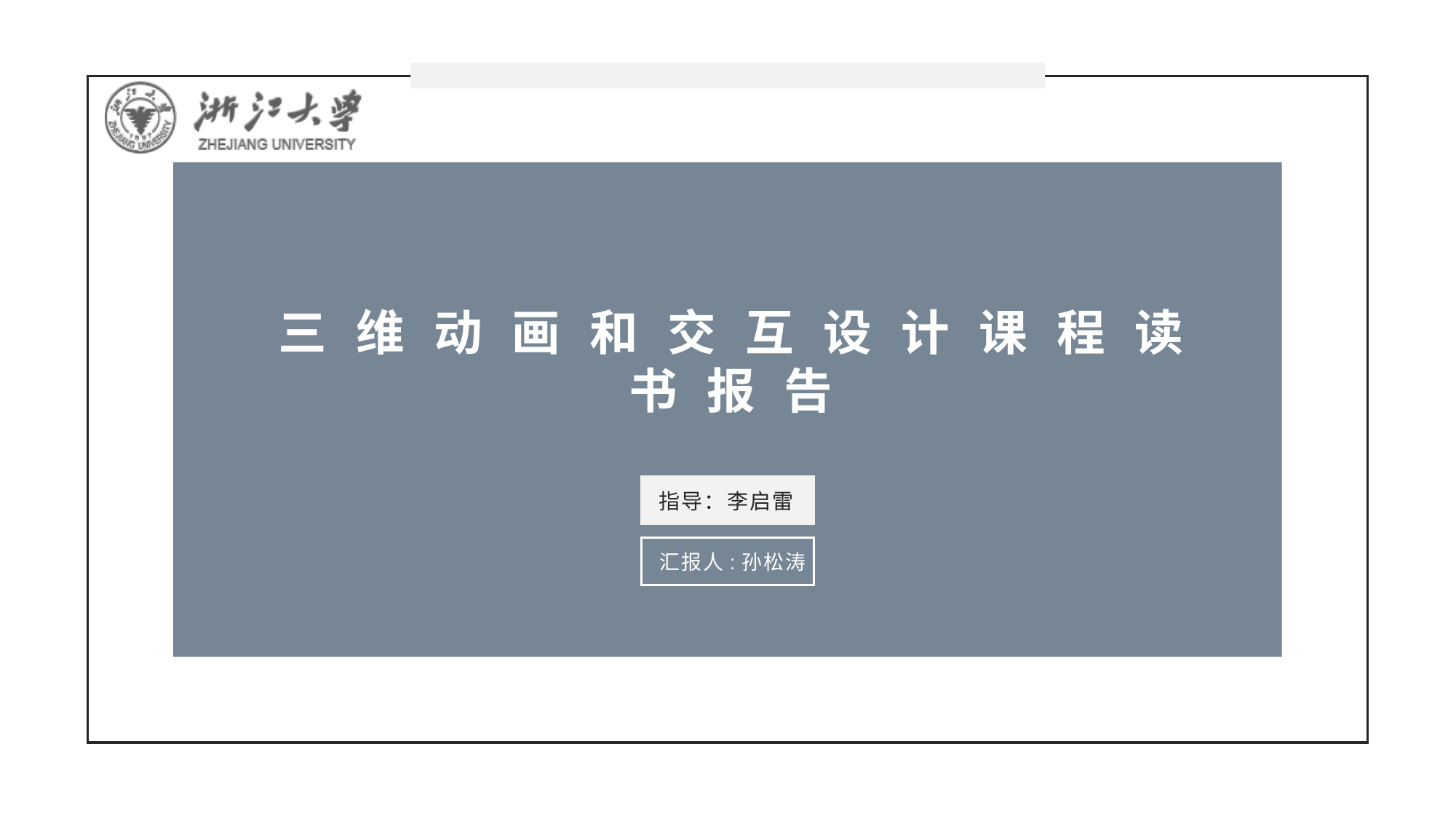

# 三 维 动 画 和 交 互 设 计 课 程 读 书 报 告
指导：李启雷
汇报人:孙松涛